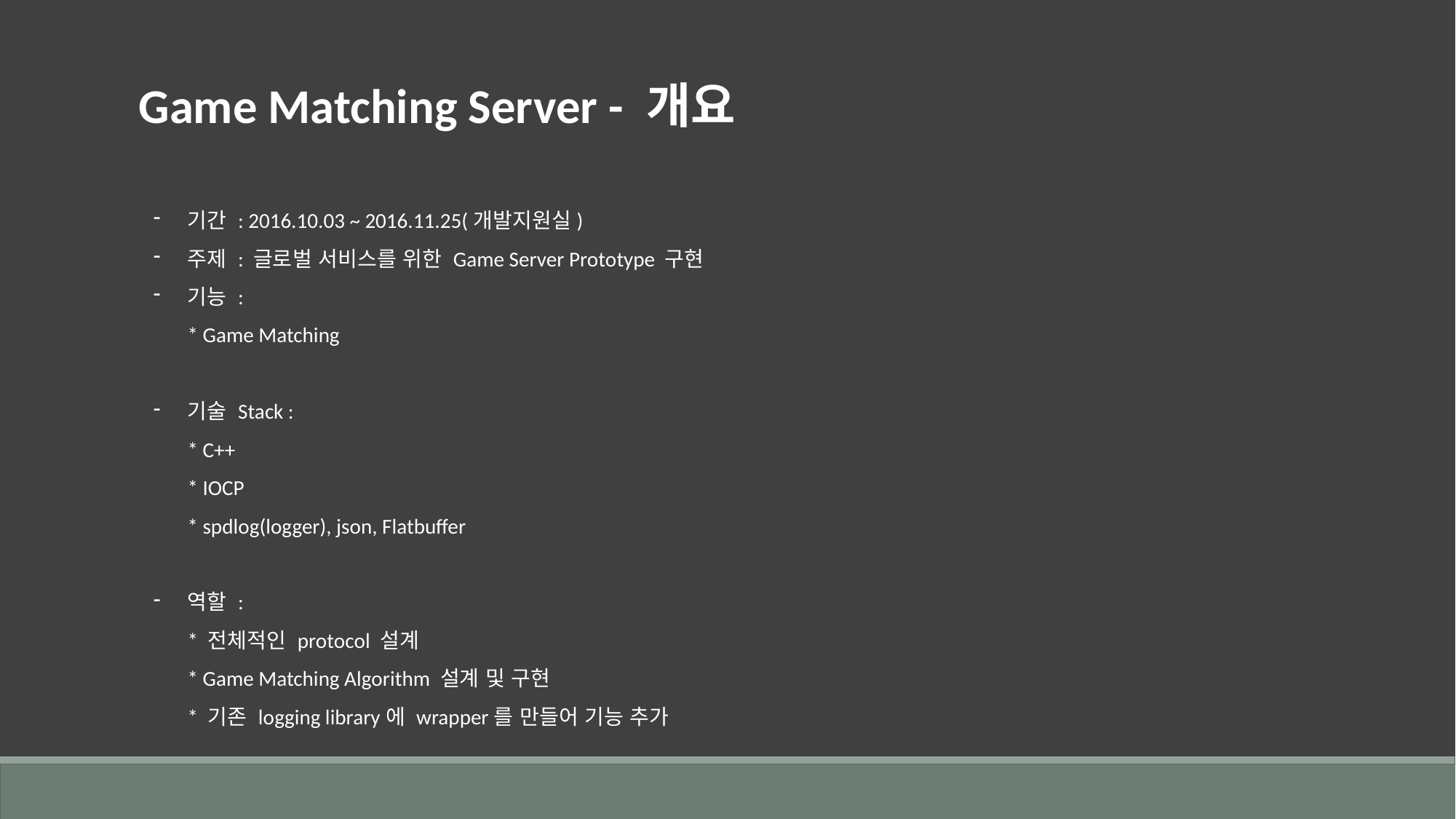

Game Matching Server - 개요
기간 : 2016.10.03 ~ 2016.11.25(개발지원실)
주제 : 글로벌 서비스를 위한 Game Server Prototype 구현
기능 :
* Game Matching

기술 Stack :
* C++
* IOCP
* spdlog(logger), json, Flatbuffer

역할 :
* 전체적인 protocol 설계
* Game Matching Algorithm 설계 및 구현
* 기존 logging library에 wrapper를 만들어 기능 추가